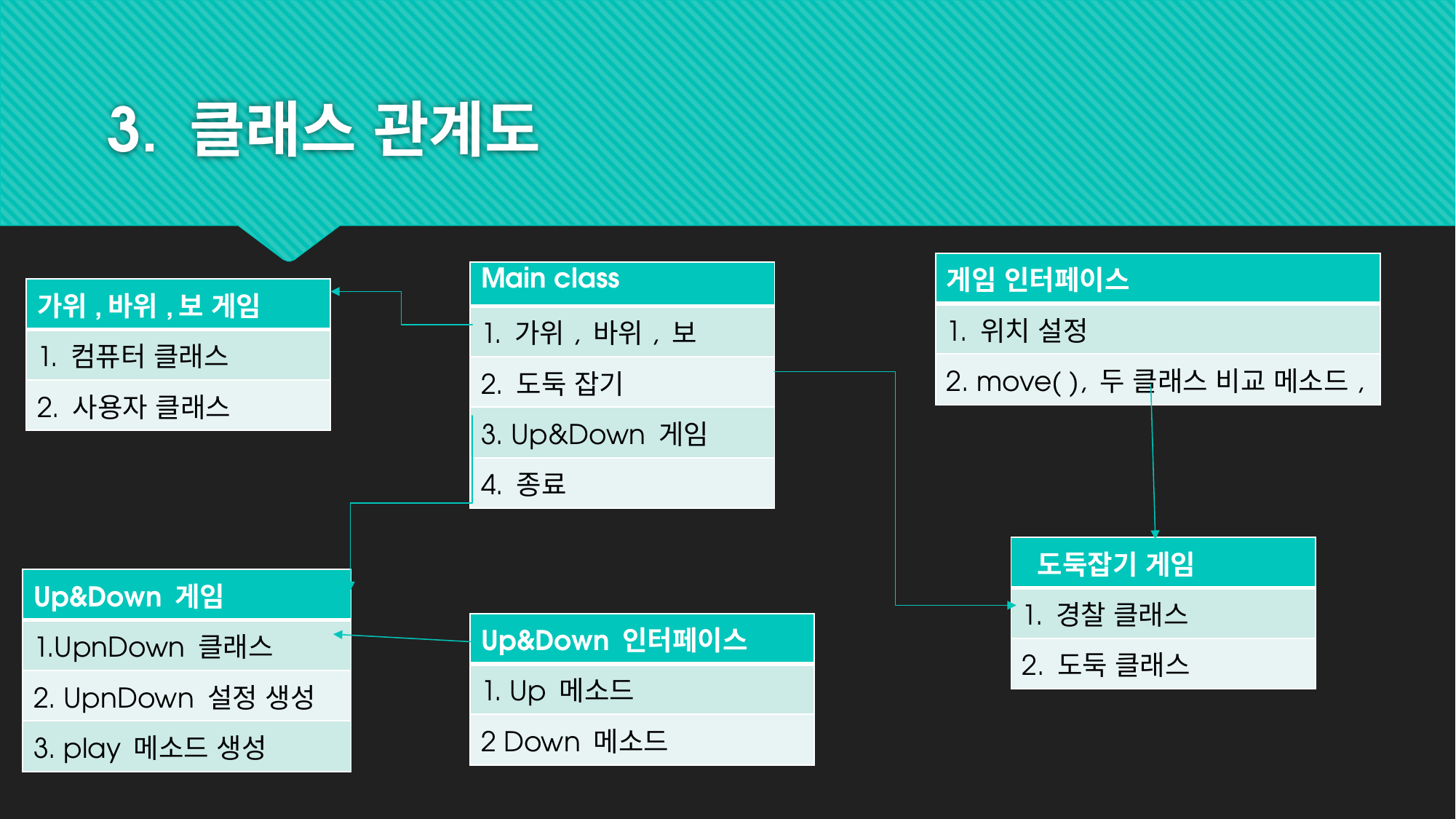

# 3. 클래스 관계도
| 게임 인터페이스 |
| --- |
| 1. 위치 설정 |
| 2. move( ), 두 클래스 비교 메소드, |
| Main class |
| --- |
| 1. 가위, 바위, 보 |
| 2. 도둑 잡기 |
| 3. Up&Down 게임 |
| 4. 종료 |
| 가위,바위,보 게임 |
| --- |
| 1. 컴퓨터 클래스 |
| 2. 사용자 클래스 |
| 도둑잡기 게임 |
| --- |
| 1. 경찰 클래스 |
| 2. 도둑 클래스 |
| Up&Down 게임 |
| --- |
| 1.UpnDown 클래스 |
| 2. UpnDown 설정 생성 |
| 3. play 메소드 생성 |
| Up&Down 인터페이스 |
| --- |
| 1. Up 메소드 |
| 2 Down 메소드 |